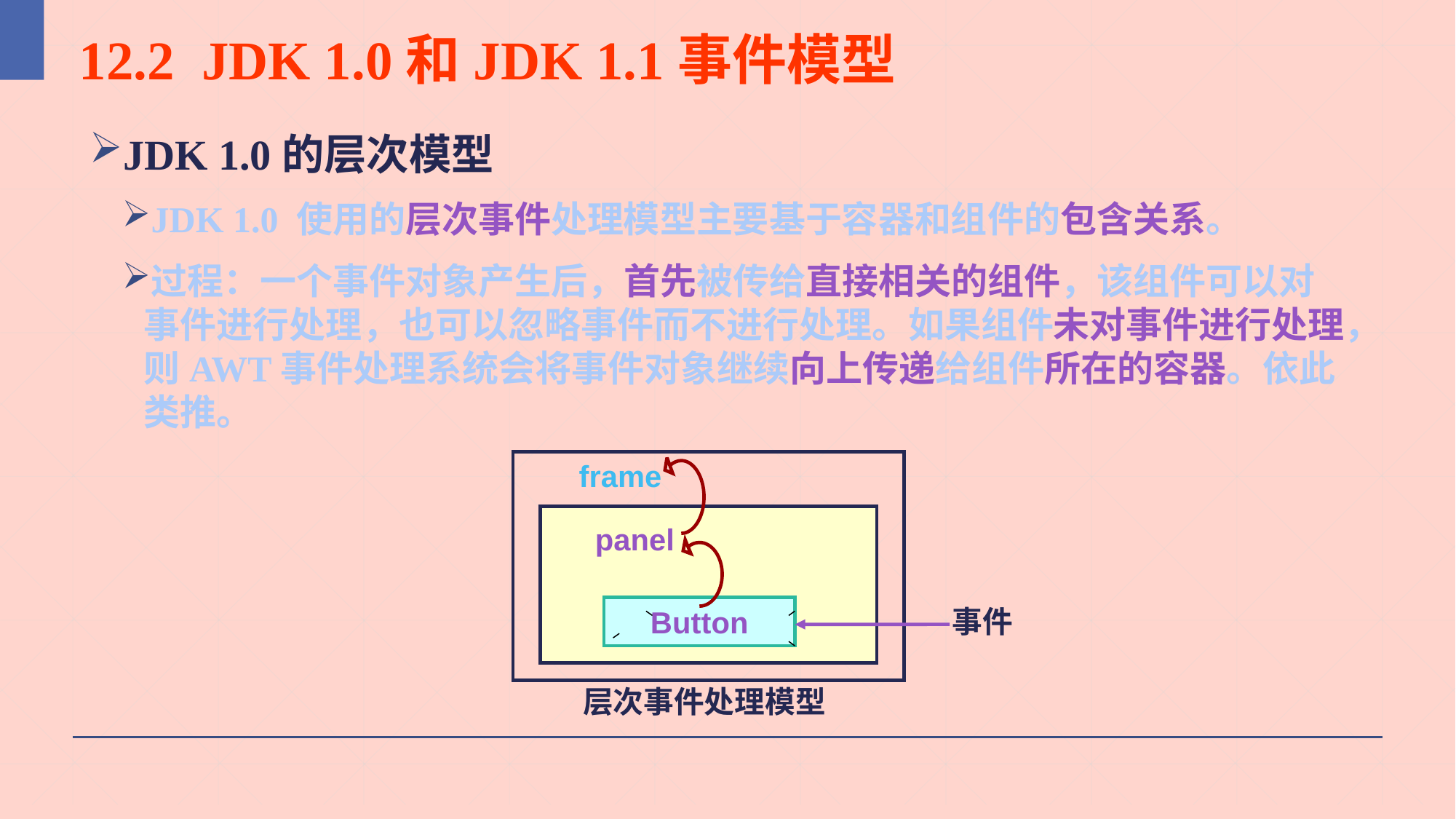

4
# 12.2  JDK 1.0和JDK 1.1事件模型
JDK 1.0的层次模型
JDK 1.0 使用的层次事件处理模型主要基于容器和组件的包含关系。
过程：一个事件对象产生后，首先被传给直接相关的组件，该组件可以对事件进行处理，也可以忽略事件而不进行处理。如果组件未对事件进行处理，则AWT事件处理系统会将事件对象继续向上传递给组件所在的容器。依此类推。

frame

panel

Button
事件

层次事件处理模型